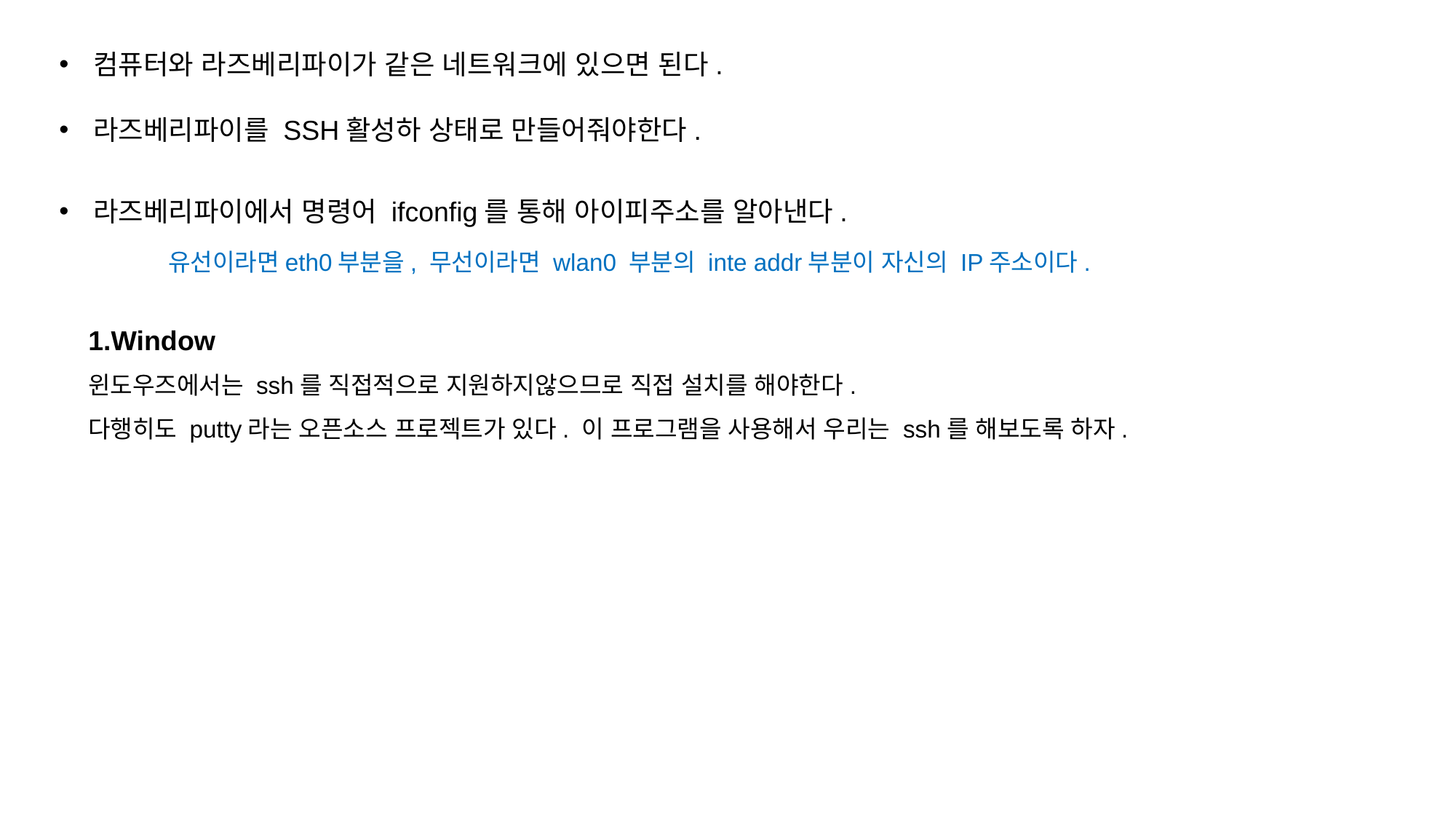

컴퓨터와 라즈베리파이가 같은 네트워크에 있으면 된다.

라즈베리파이를 SSH활성하 상태로 만들어줘야한다.

라즈베리파이에서 명령어 ifconfig를 통해 아이피주소를 알아낸다.
	유선이라면eth0부분을, 무선이라면 wlan0 부분의 inte addr부분이 자신의 IP주소이다.
1.Window
윈도우즈에서는 ssh를 직접적으로 지원하지않으므로 직접 설치를 해야한다.
다행히도 putty라는 오픈소스 프로젝트가 있다. 이 프로그램을 사용해서 우리는 ssh를 해보도록 하자.